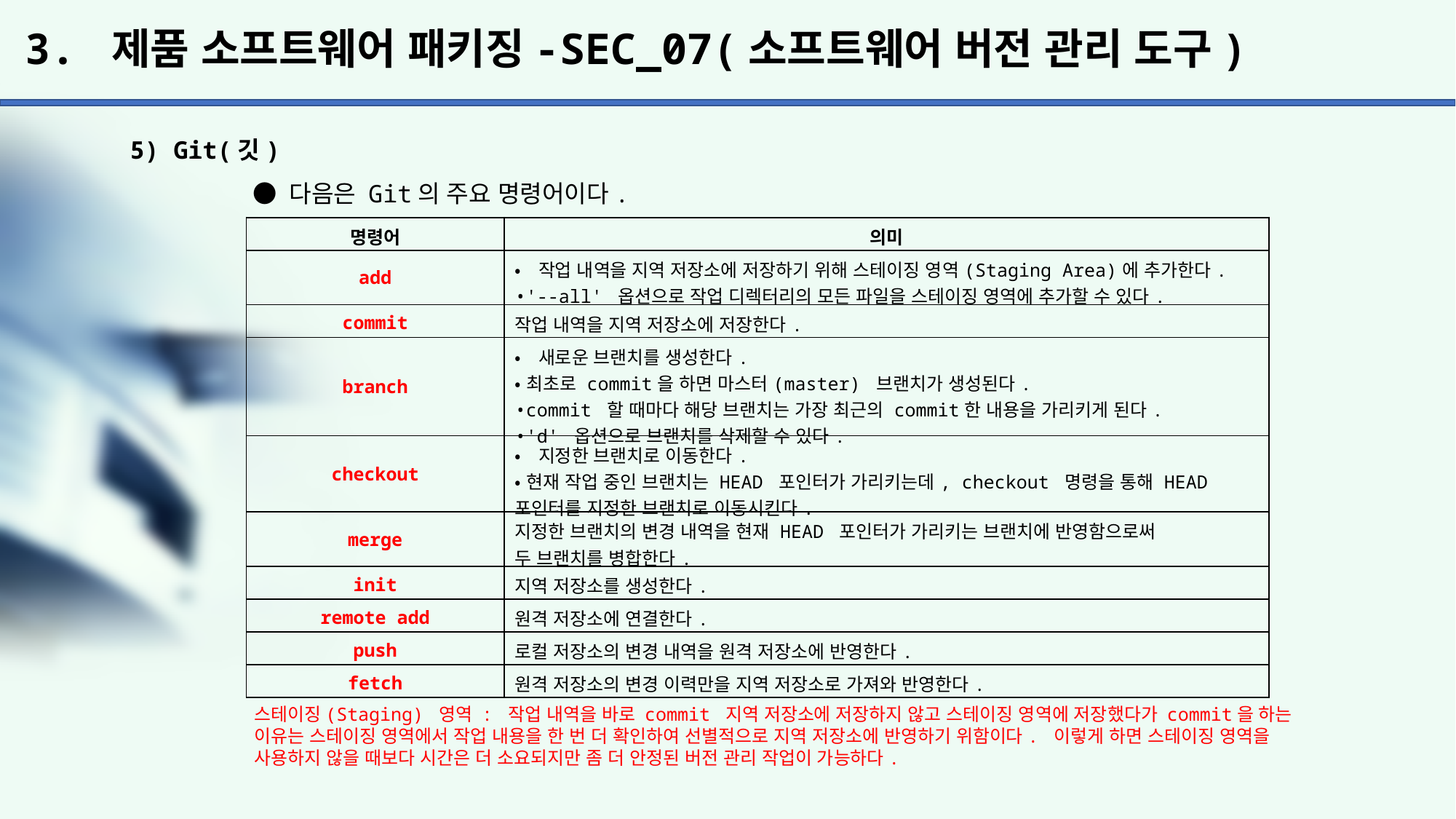

# 3. 제품 소프트웨어 패키징-SEC_07(소프트웨어 버전 관리 도구)
5) Git(깃)
	  ● 다음은 Git의 주요 명령어이다.
| 명령어 | 의미 |
| --- | --- |
| add | •작업 내역을 지역 저장소에 저장하기 위해 스테이징 영역(Staging Area)에 추가한다. •'--all' 옵션으로 작업 디렉터리의 모든 파일을 스테이징 영역에 추가할 수 있다. |
| commit | 작업 내역을 지역 저장소에 저장한다. |
| branch | •새로운 브랜치를 생성한다. •최초로 commit을 하면 마스터(master) 브랜치가 생성된다. •commit 할 때마다 해당 브랜치는 가장 최근의 commit한 내용을 가리키게 된다. •'d' 옵션으로 브랜치를 삭제할 수 있다. |
| checkout | •지정한 브랜치로 이동한다. •현재 작업 중인 브랜치는 HEAD 포인터가 가리키는데, checkout 명령을 통해 HEAD 포인터를 지정한 브랜치로 이동시킨다. |
| merge | 지정한 브랜치의 변경 내역을 현재 HEAD 포인터가 가리키는 브랜치에 반영함으로써 두 브랜치를 병합한다. |
| init | 지역 저장소를 생성한다. |
| remote add | 원격 저장소에 연결한다. |
| push | 로컬 저장소의 변경 내역을 원격 저장소에 반영한다. |
| fetch | 원격 저장소의 변경 이력만을 지역 저장소로 가져와 반영한다. |
스테이징(Staging) 영역 : 작업 내역을 바로 commit 지역 저장소에 저장하지 않고 스테이징 영역에 저장했다가 commit을 하는
이유는 스테이징 영역에서 작업 내용을 한 번 더 확인하여 선별적으로 지역 저장소에 반영하기 위함이다. 이렇게 하면 스테이징 영역을 사용하지 않을 때보다 시간은 더 소요되지만 좀 더 안정된 버전 관리 작업이 가능하다.